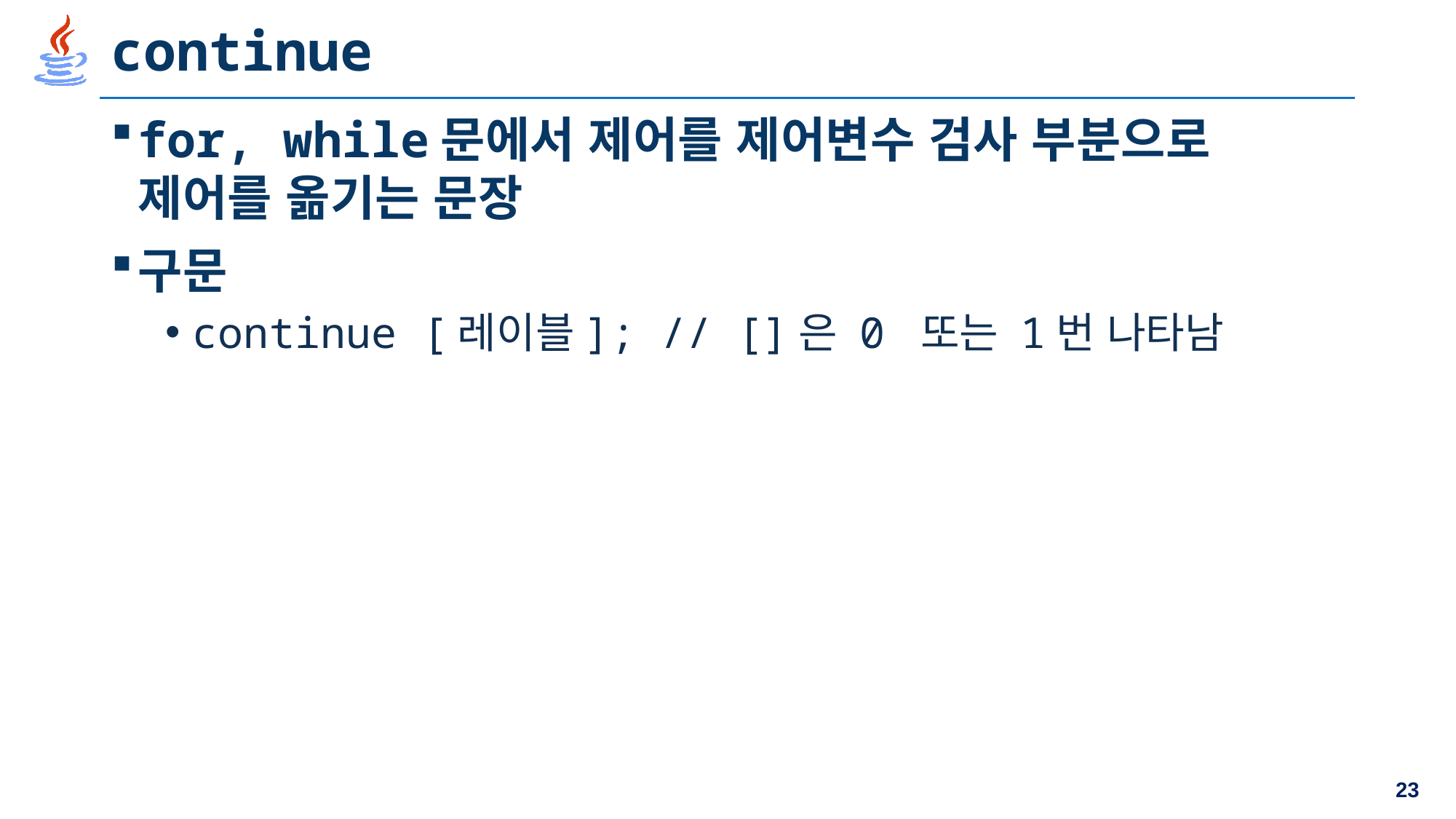

# continue
for, while문에서 제어를 제어변수 검사 부분으로 제어를 옮기는 문장
구문
continue [레이블]; // []은 0 또는 1번 나타남
23